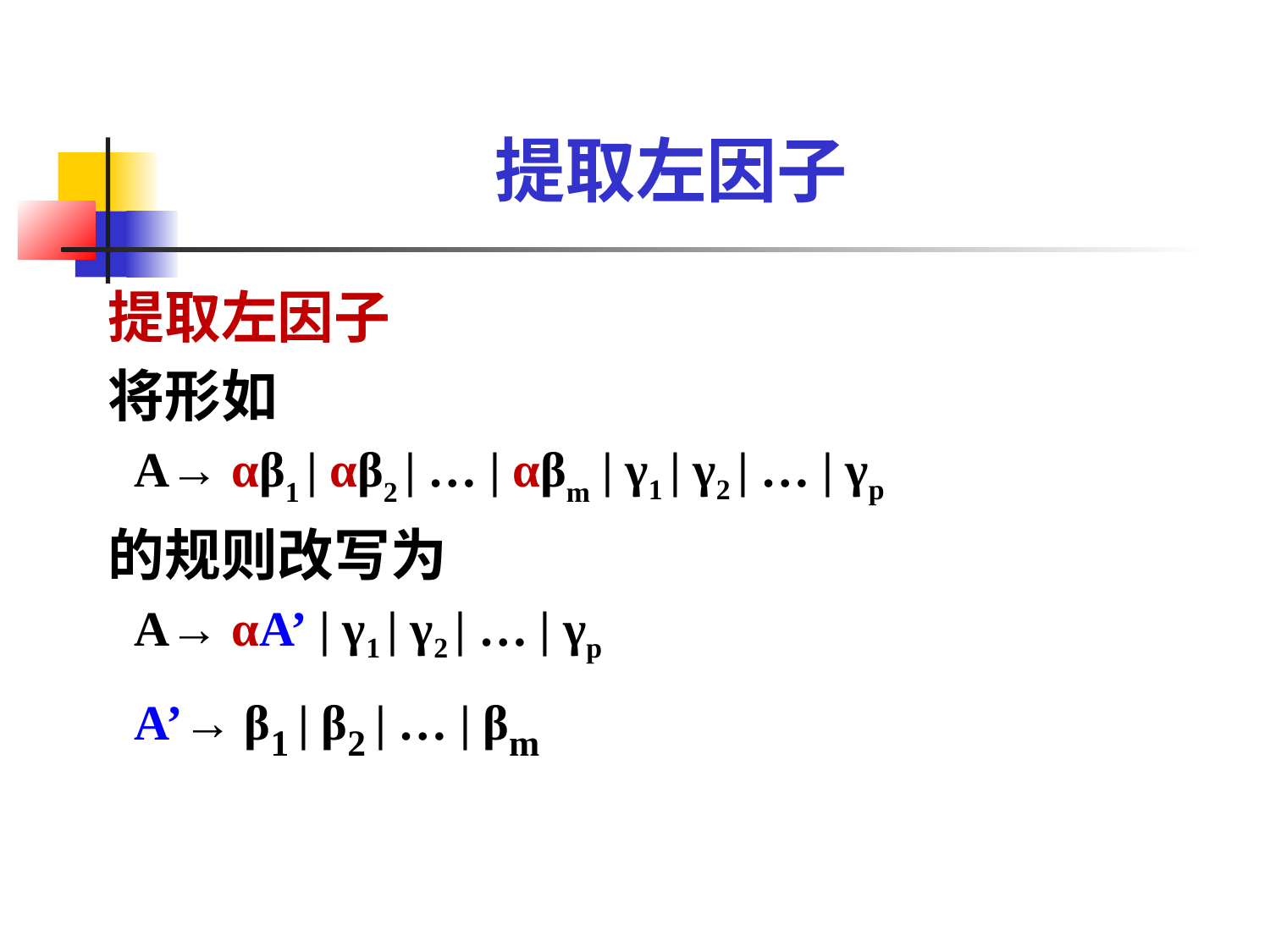

提取左因子
提取左因子
将形如
A→ αβ1 | αβ2 | … | αβm | γ1 | γ2 | … | γp
的规则改写为
A→ αA’ | γ1 | γ2 | … | γp
A’→ β1 | β2 | … | βm